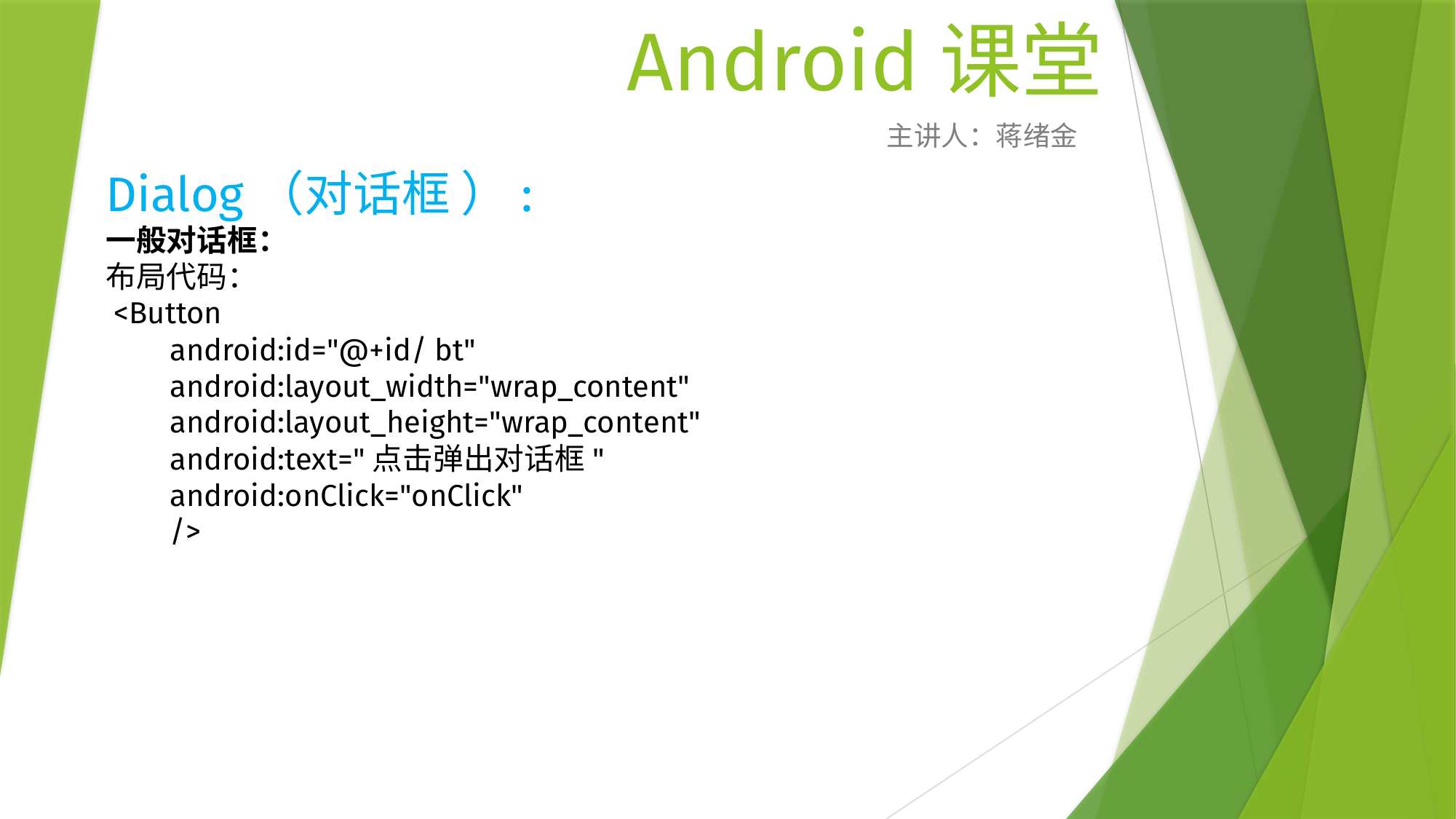

# Android课堂
主讲人：蒋绪金
Dialog（对话框 ）:
一般对话框：
布局代码：
 <Button
        android:id="@+id/ bt"
        android:layout_width="wrap_content"
        android:layout_height="wrap_content"
        android:text="点击弹出对话框"
        android:onClick="onClick"
        />